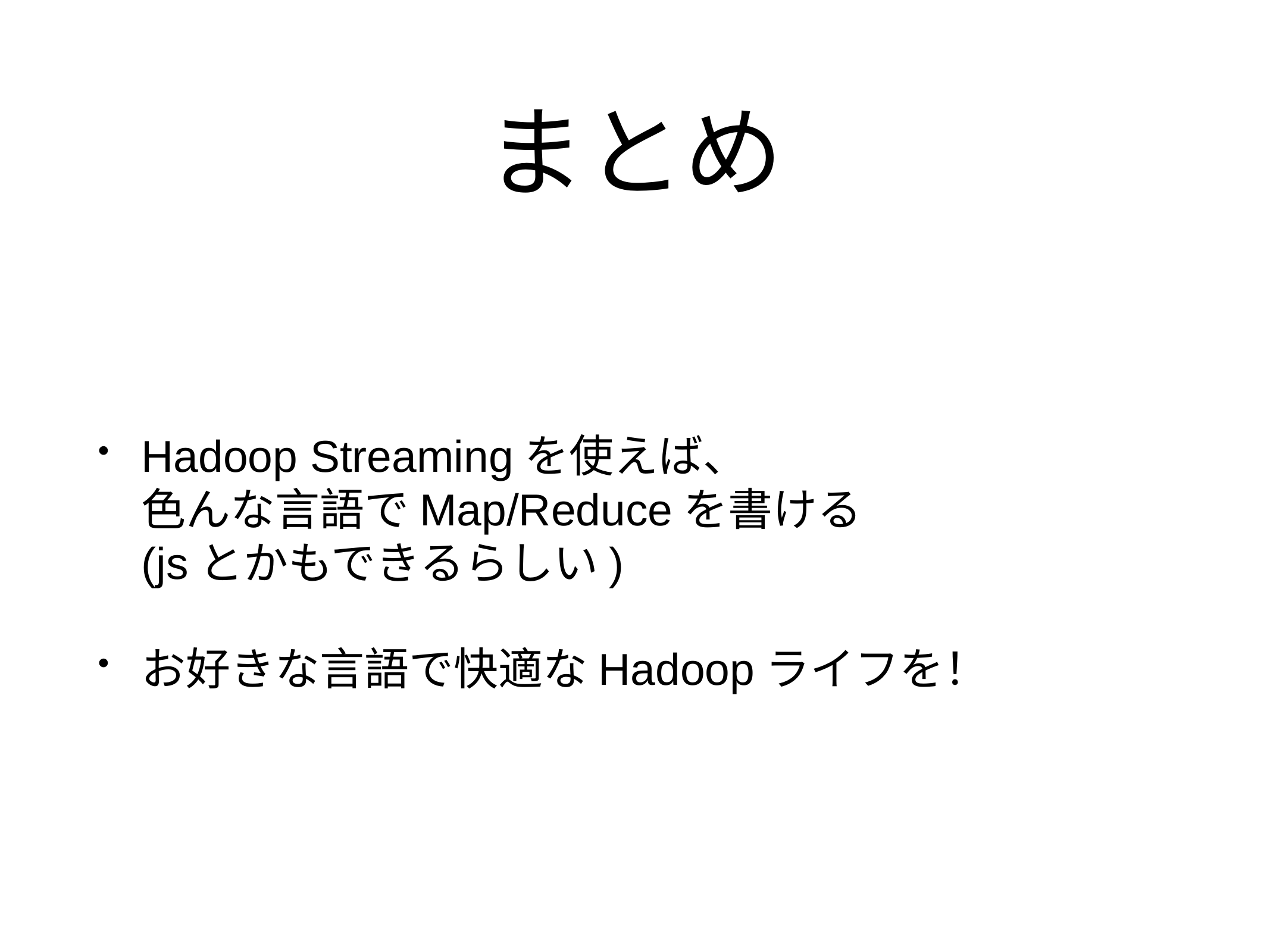

# まとめ
Hadoop Streamingを使えば、
色んな言語でMap/Reduceを書ける
(jsとかもできるらしい)
お好きな言語で快適なHadoopライフを！